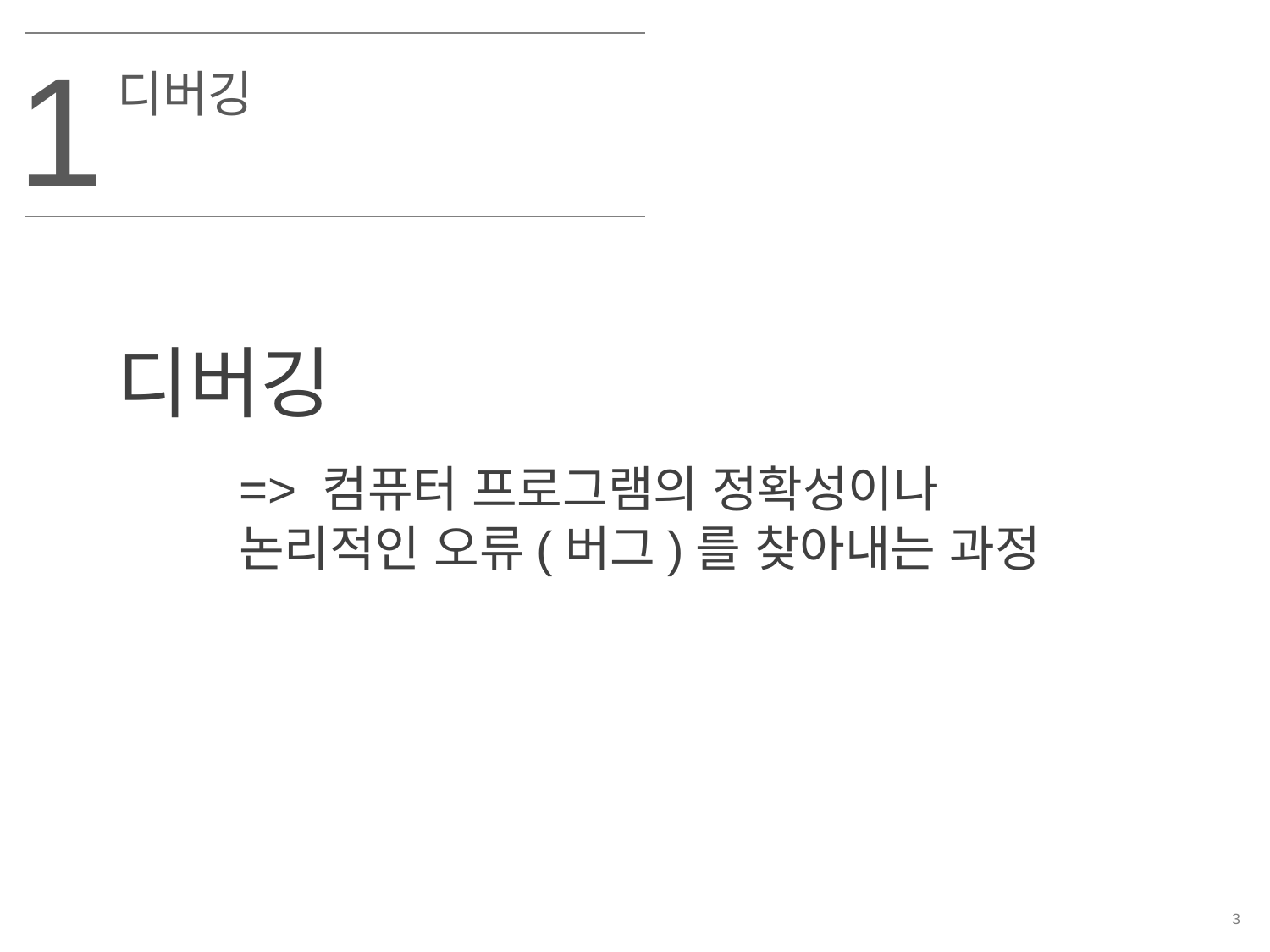

1
디버깅
디버깅
=> 컴퓨터 프로그램의 정확성이나 논리적인 오류(버그)를 찾아내는 과정